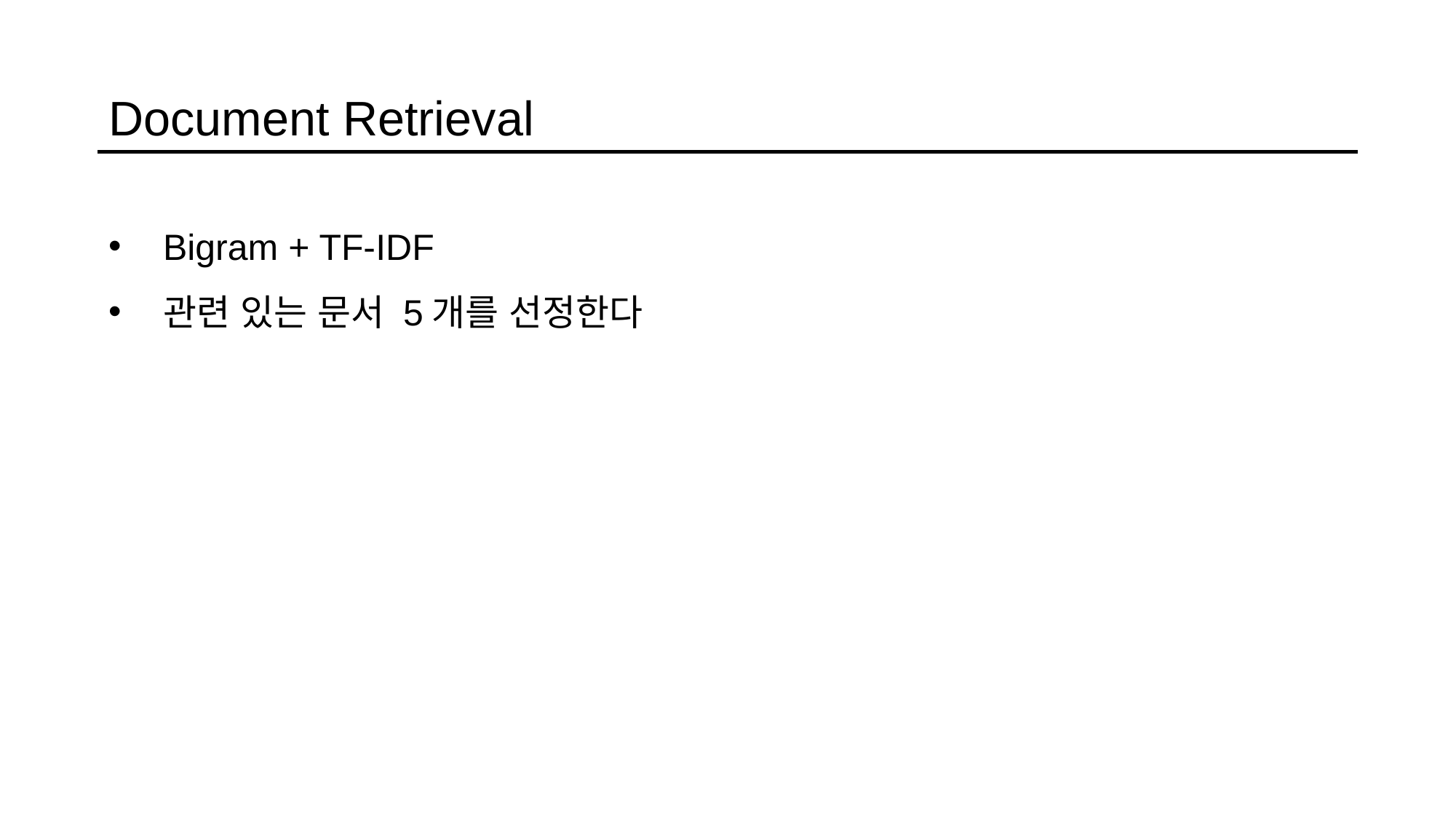

Document Retrieval
Bigram + TF-IDF
관련 있는 문서 5개를 선정한다